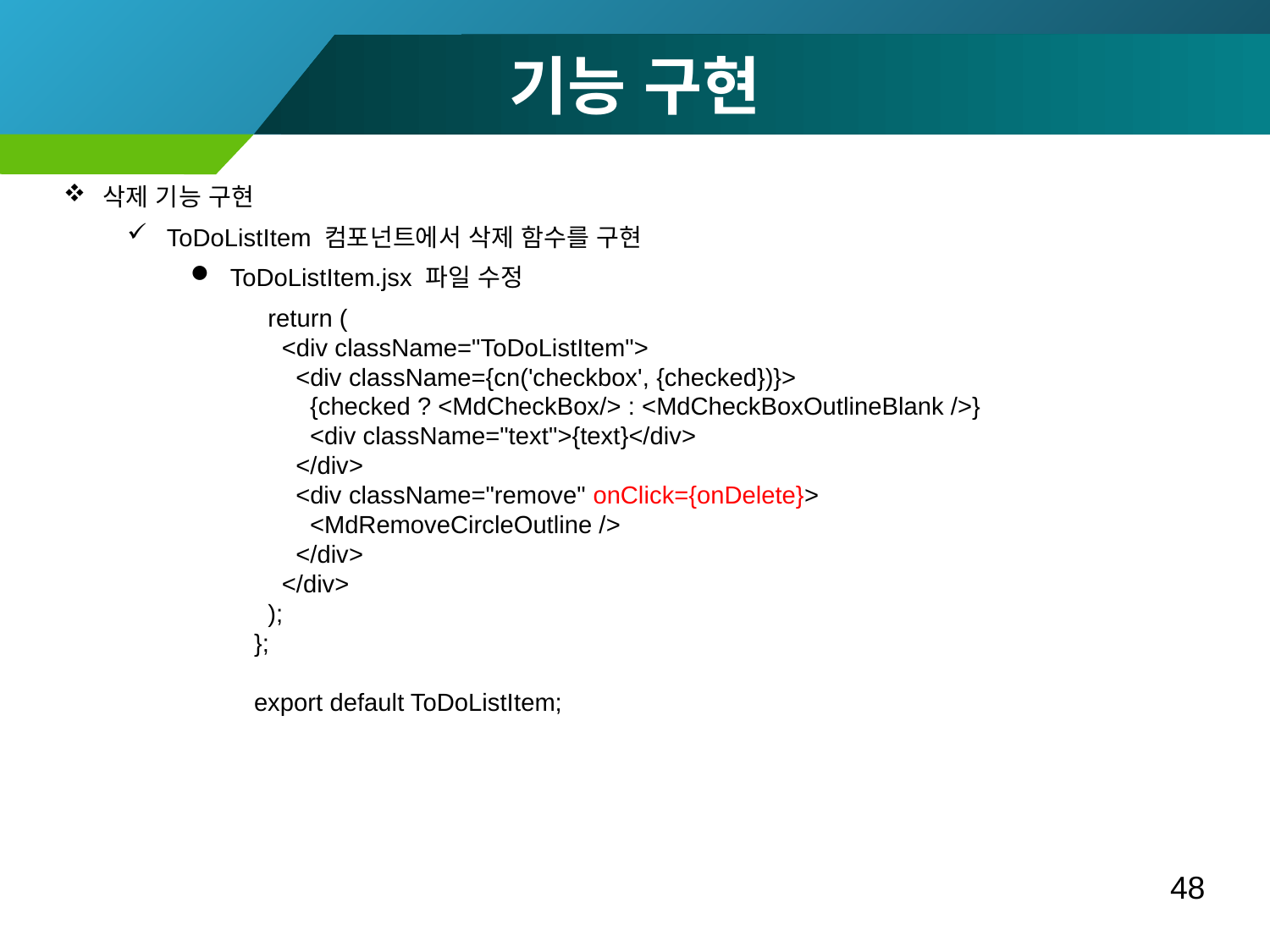

기능 구현
삭제 기능 구현
ToDoListItem 컴포넌트에서 삭제 함수를 구현
ToDoListItem.jsx 파일 수정
  return (
    <div className="ToDoListItem">
      <div className={cn('checkbox', {checked})}>
        {checked ? <MdCheckBox/> : <MdCheckBoxOutlineBlank />}
        <div className="text">{text}</div>
      </div>
      <div className="remove" onClick={onDelete}>
        <MdRemoveCircleOutline />
      </div>
    </div>
  );
};

export default ToDoListItem;

48